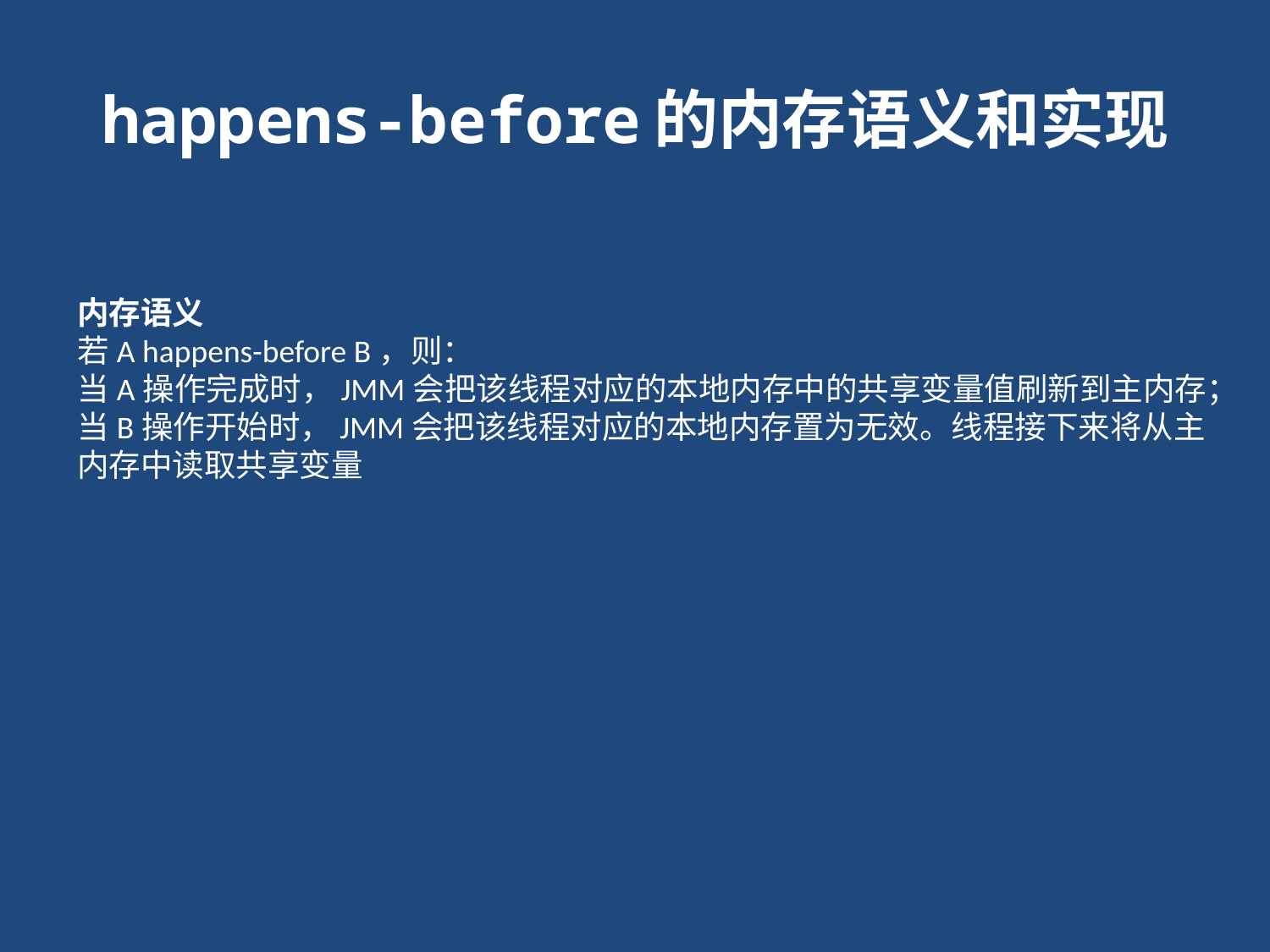

# happens-before的内存语义和实现
内存语义
若A happens-before B，则：
当A操作完成时，JMM会把该线程对应的本地内存中的共享变量值刷新到主内存；
当B操作开始时，JMM会把该线程对应的本地内存置为无效。线程接下来将从主内存中读取共享变量